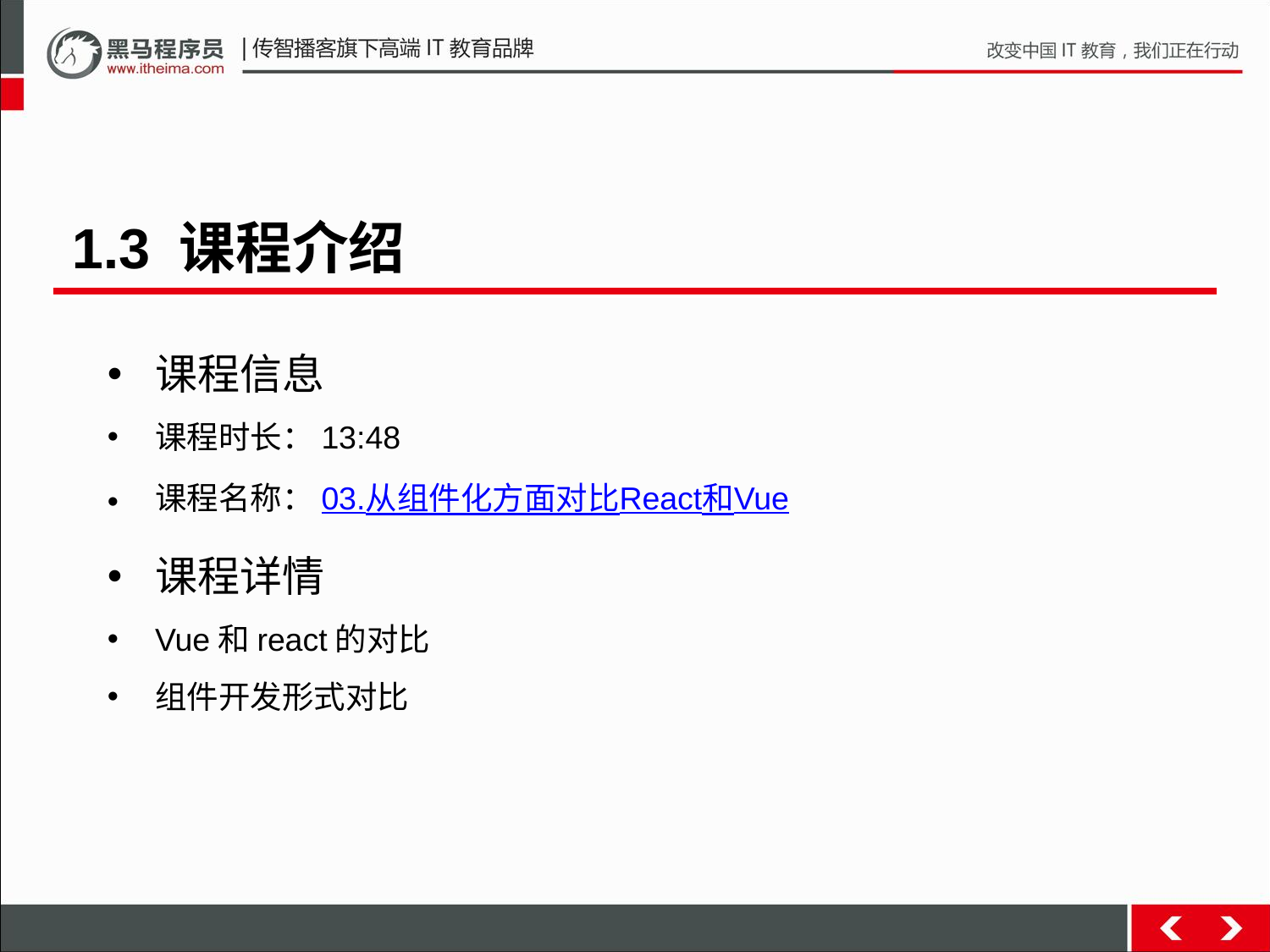

1.3 课程介绍
课程信息
课程时长：13:48
课程名称：03.从组件化方面对比React和Vue
课程详情
Vue和react的对比
组件开发形式对比